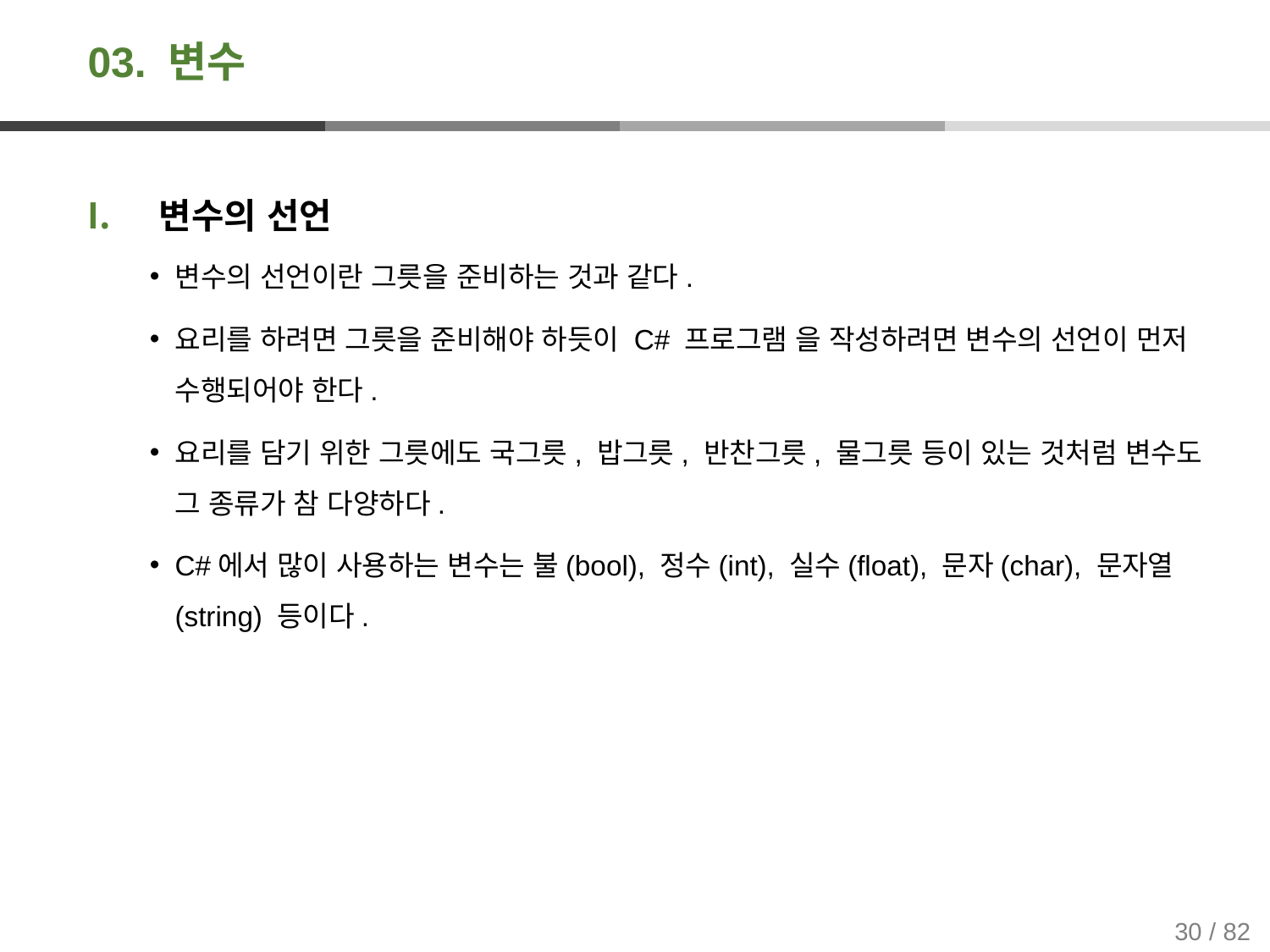

# 03. 변수
변수의 선언
변수의 선언이란 그릇을 준비하는 것과 같다.
요리를 하려면 그릇을 준비해야 하듯이 C# 프로그램 을 작성하려면 변수의 선언이 먼저 수행되어야 한다.
요리를 담기 위한 그릇에도 국그릇, 밥그릇, 반찬그릇, 물그릇 등이 있는 것처럼 변수도 그 종류가 참 다양하다.
C#에서 많이 사용하는 변수는 불(bool), 정수(int), 실수(float), 문자(char), 문자열 (string) 등이다.